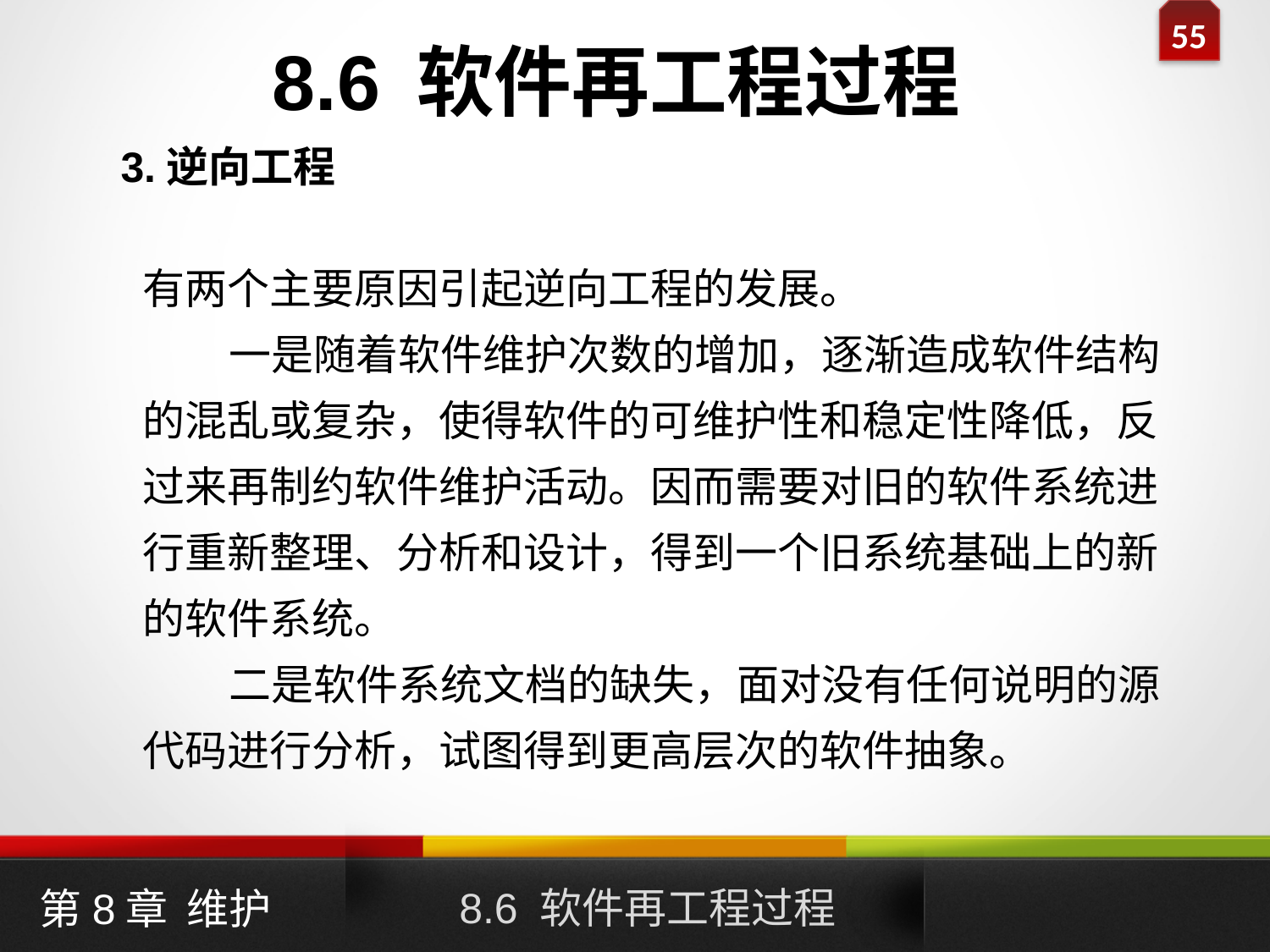

8.6 软件再工程过程
3.逆向工程

有两个主要原因引起逆向工程的发展。
        一是随着软件维护次数的增加，逐渐造成软件结构的混乱或复杂，使得软件的可维护性和稳定性降低，反过来再制约软件维护活动。因而需要对旧的软件系统进行重新整理、分析和设计，得到一个旧系统基础上的新的软件系统。
        二是软件系统文档的缺失，面对没有任何说明的源代码进行分析，试图得到更高层次的软件抽象。
8.6 软件再工程过程